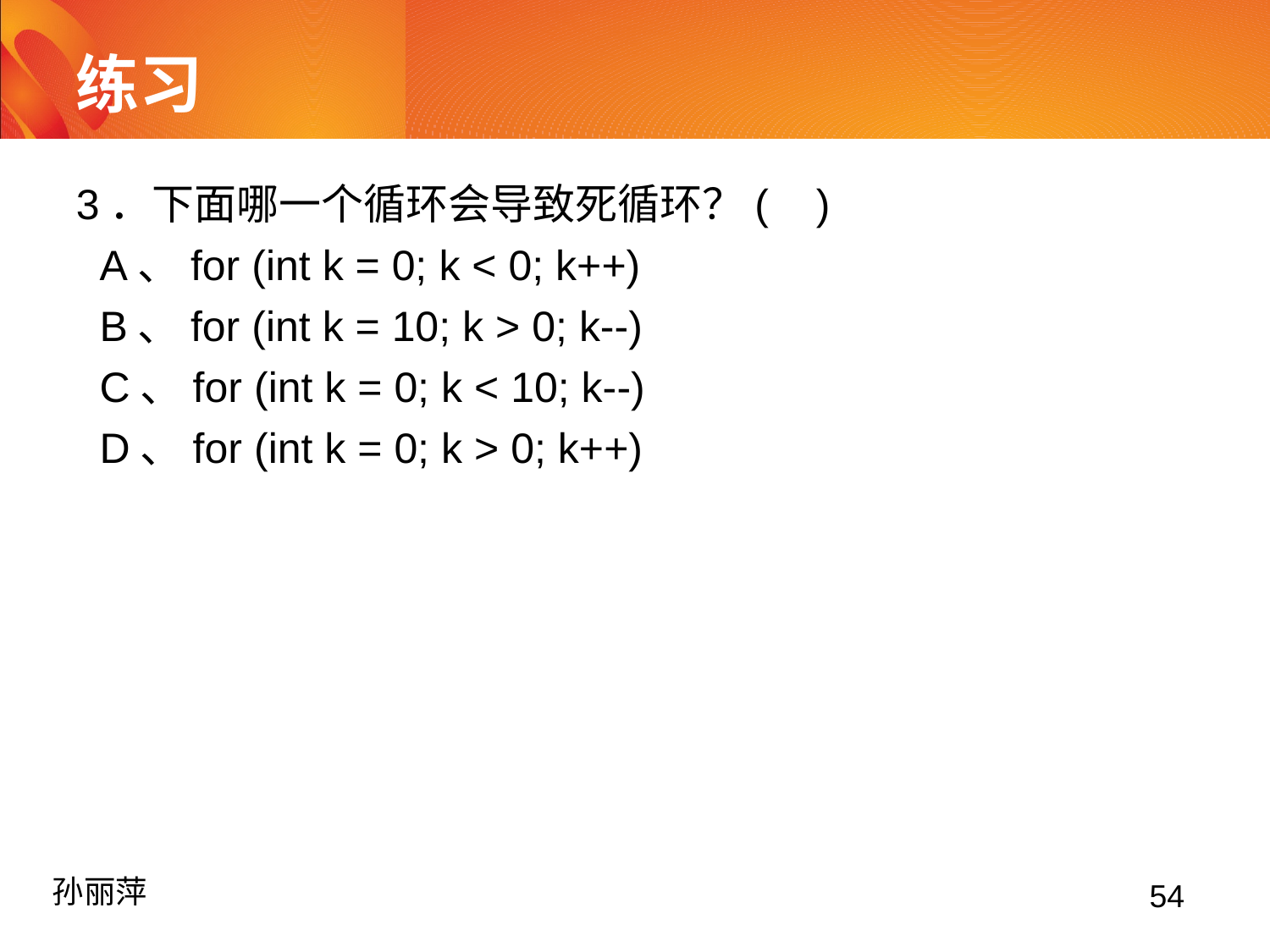

# 练习
3．下面哪一个循环会导致死循环？(    )
  A、for (int k = 0; k < 0; k++)
  B、for (int k = 10; k > 0; k--)
  C、for (int k = 0; k < 10; k--)
  D、for (int k = 0; k > 0; k++)